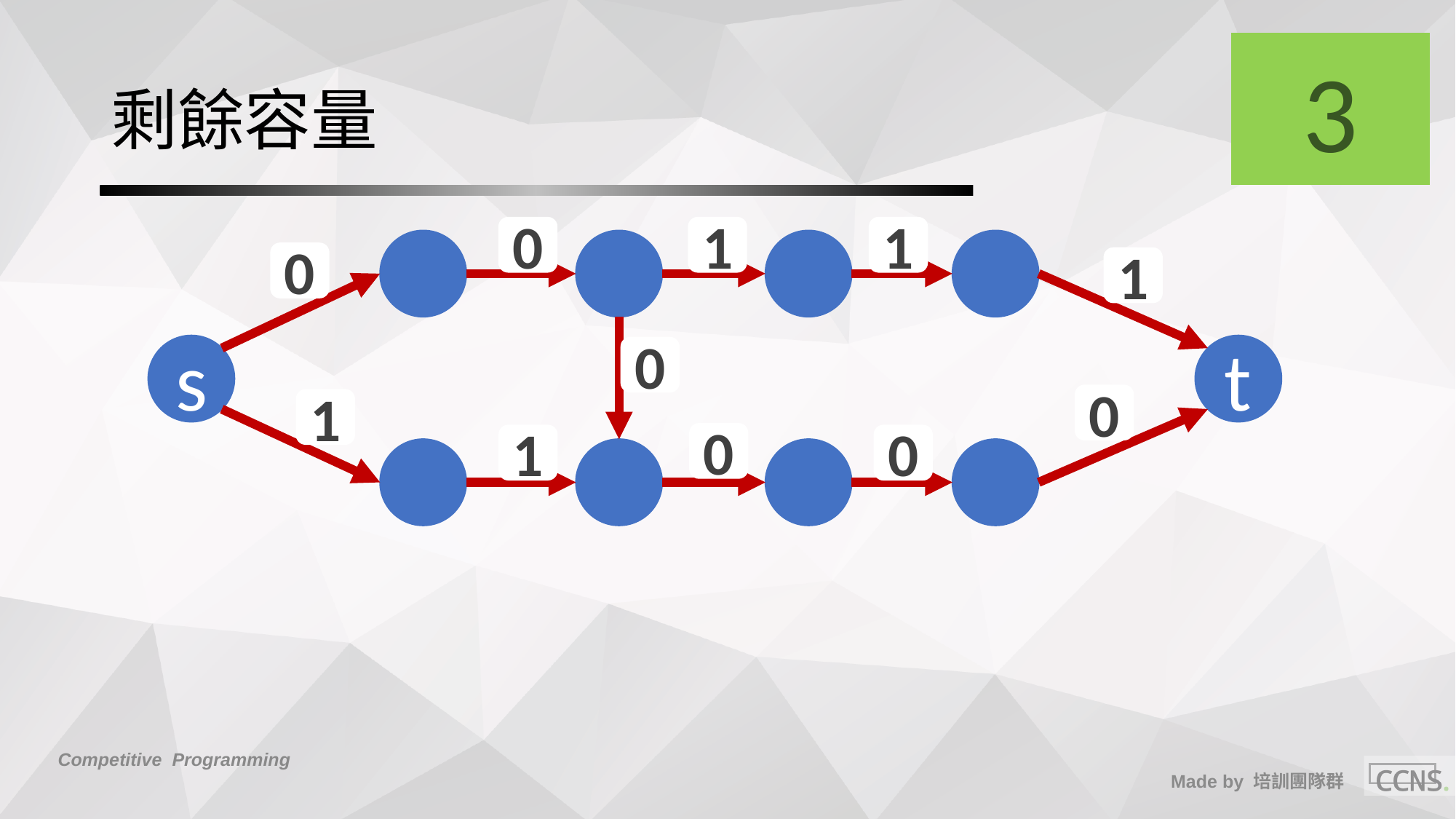

3
# 剩餘容量
0
0
0
0
0
0
1
1
1
1
1

s
t